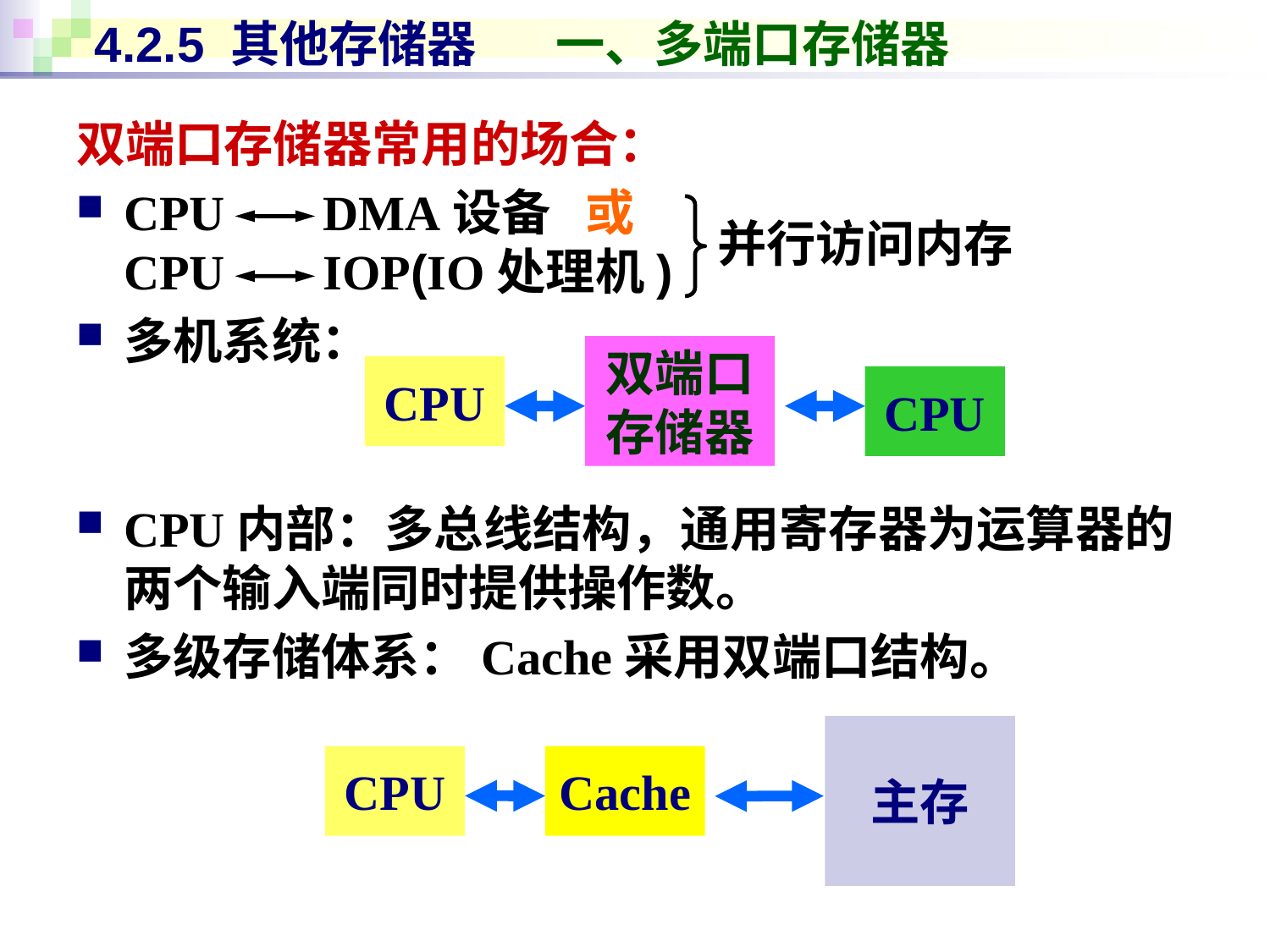

# 4.2.5 其他存储器       一、多端口存储器
双端口存储器常用的场合：
CPU        DMA设备   或
CPU        IOP(IO处理机)
多机系统：
CPU内部：多总线结构，通用寄存器为运算器的两个输入端同时提供操作数。
多级存储体系：Cache采用双端口结构。

并行访问内存

双端口
存储器
CPU

CPU
主存

CPU
Cache

73